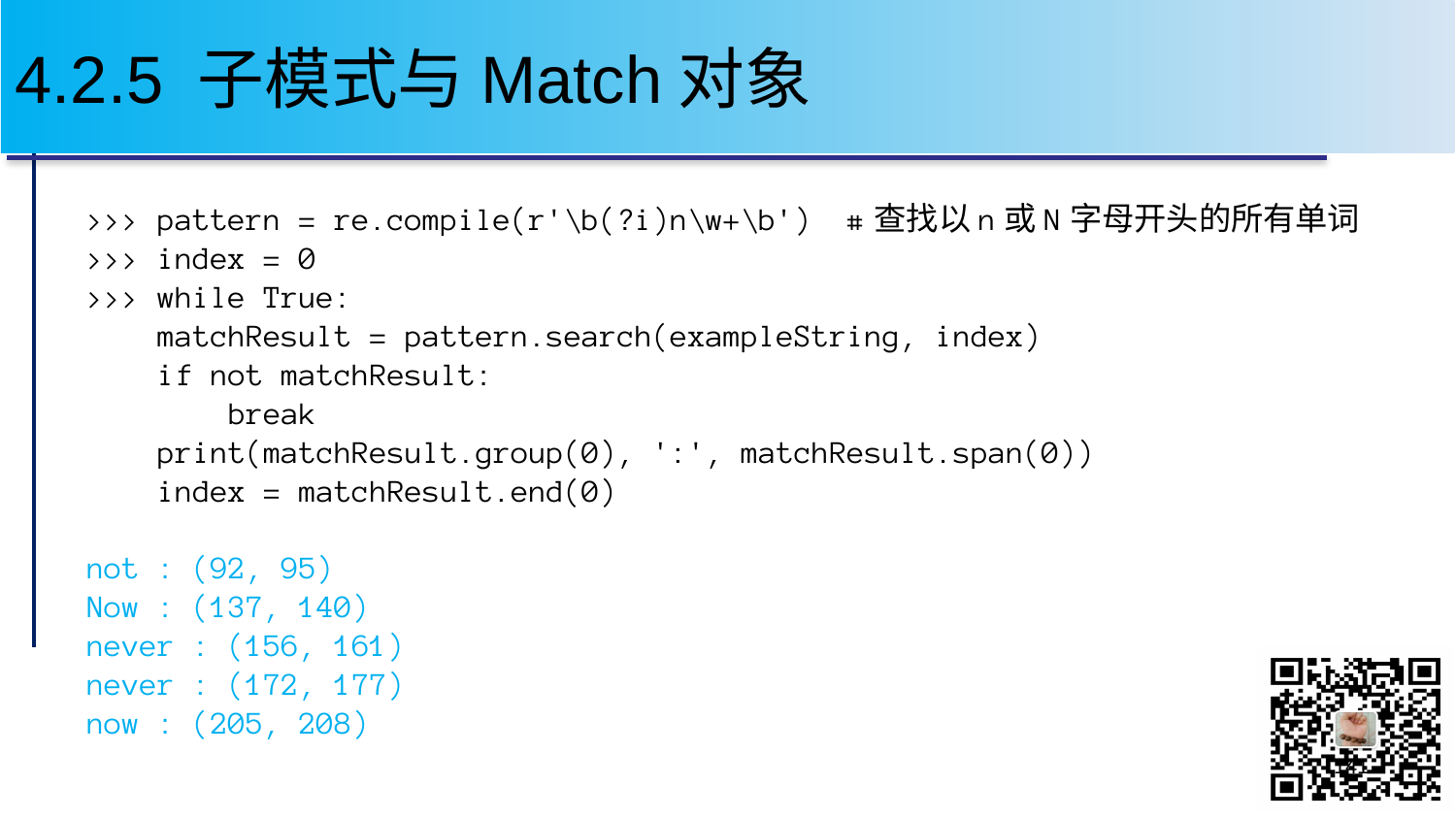

# 4.2.5 子模式与Match对象
>>> pattern = re.compile(r'\b(?i)n\w+\b')  #查找以n或N字母开头的所有单词
>>> index = 0
>>> while True:
    matchResult = pattern.search(exampleString, index)
    if not matchResult:
        break
    print(matchResult.group(0), ':', matchResult.span(0))
    index = matchResult.end(0)

not : (92, 95)
Now : (137, 140)
never : (156, 161)
never : (172, 177)
now : (205, 208)
141